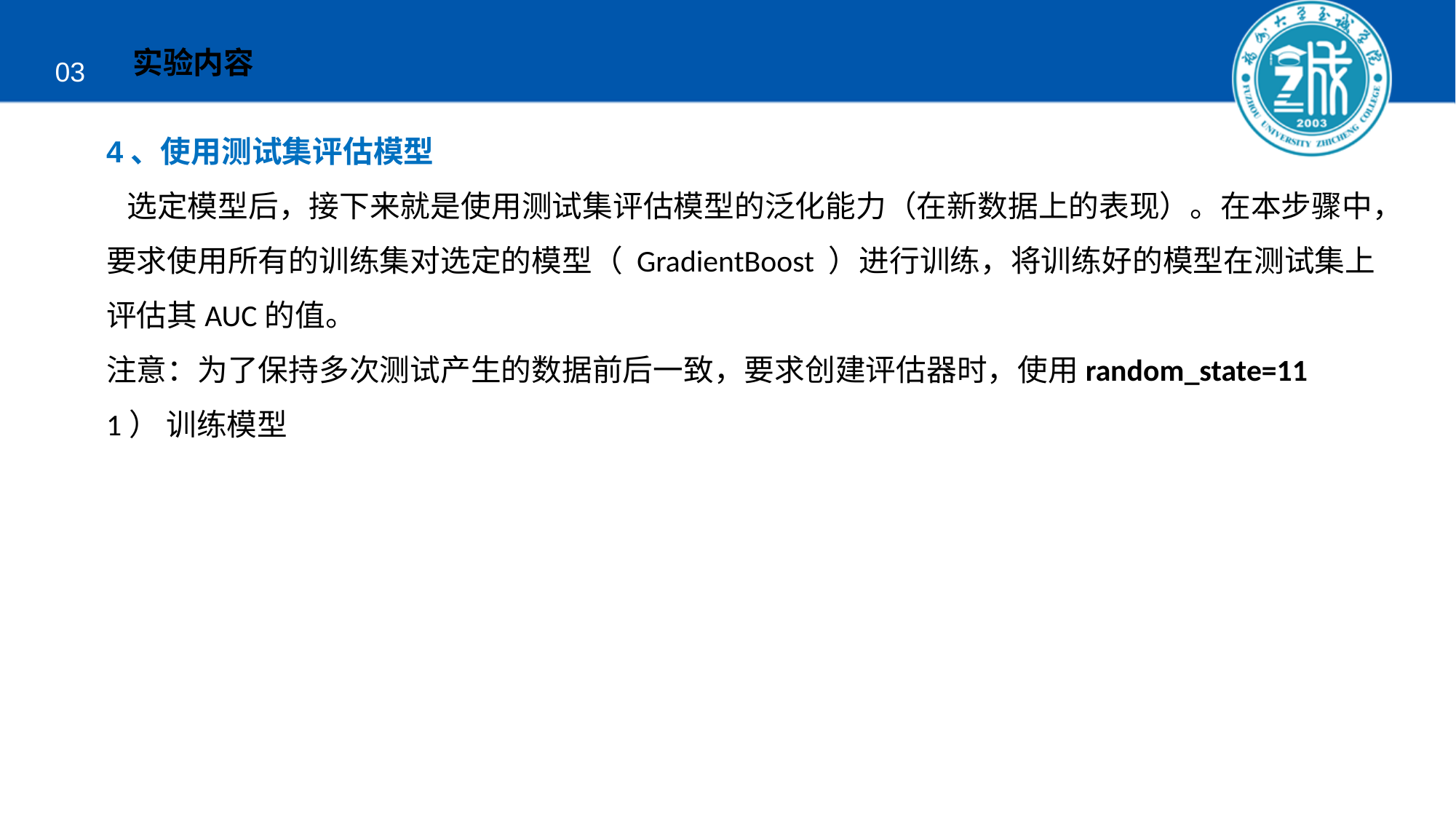

实验内容
03
4、使用测试集评估模型
  选定模型后，接下来就是使用测试集评估模型的泛化能力（在新数据上的表现）。在本步骤中，要求使用所有的训练集对选定的模型（ GradientBoost ）进行训练，将训练好的模型在测试集上评估其AUC的值。
注意：为了保持多次测试产生的数据前后一致，要求创建评估器时，使用random_state=11
1） 训练模型